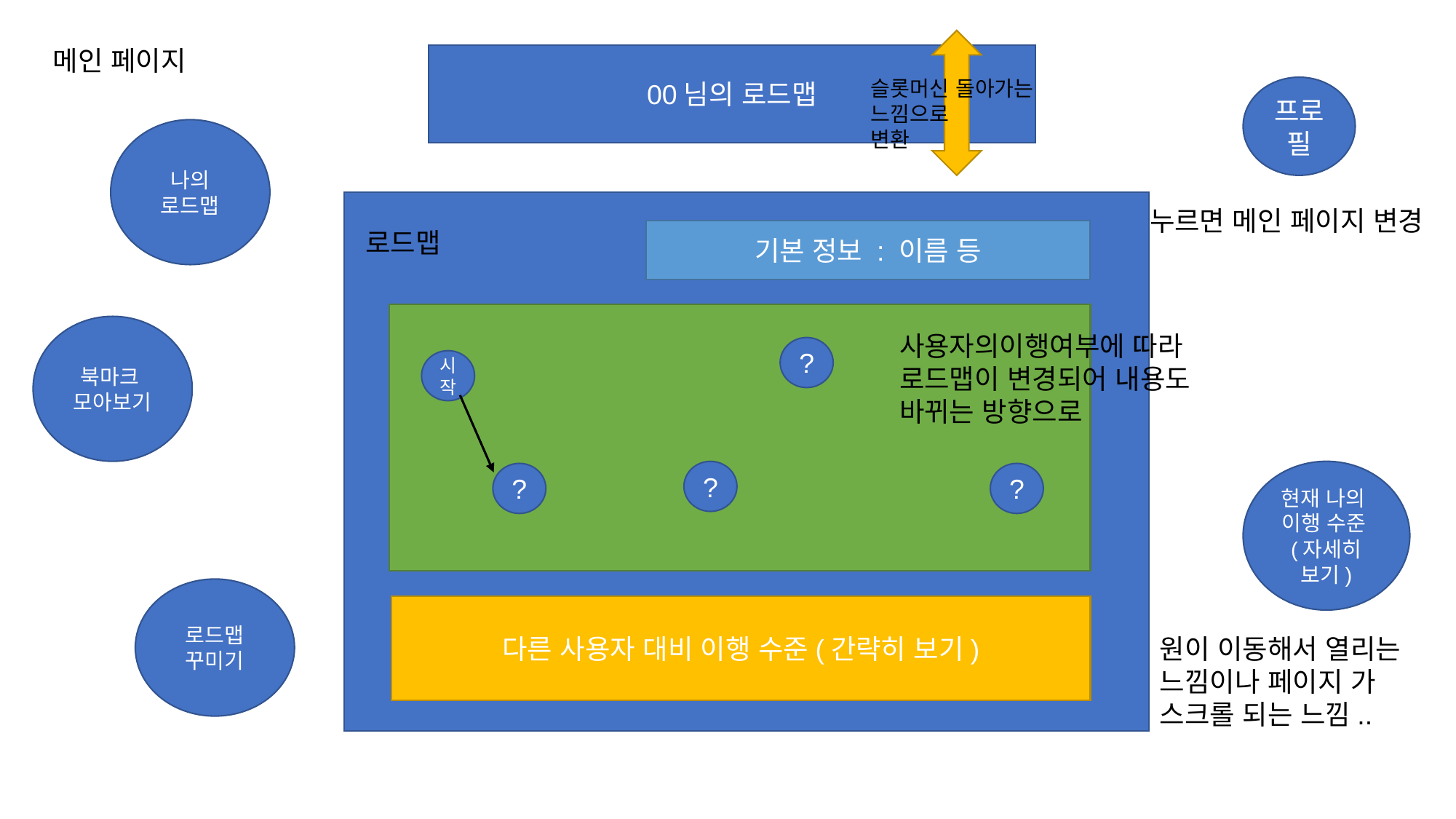

메인 페이지
00님의 로드맵
슬롯머신 돌아가는 느낌으로
변환
프로필
나의
로드맵

누르면 메인 페이지 변경
로드맵
기본 정보 : 이름 등

북마크
모아보기
사용자의이행여부에 따라 로드맵이 변경되어 내용도 바뀌는 방향으로
?
시작
?
현재 나의
이행 수준(자세히 보기)
?
?
로드맵
꾸미기
다른 사용자 대비 이행 수준(간략히 보기)
원이 이동해서 열리는 느낌이나 페이지 가 스크롤 되는 느낌..